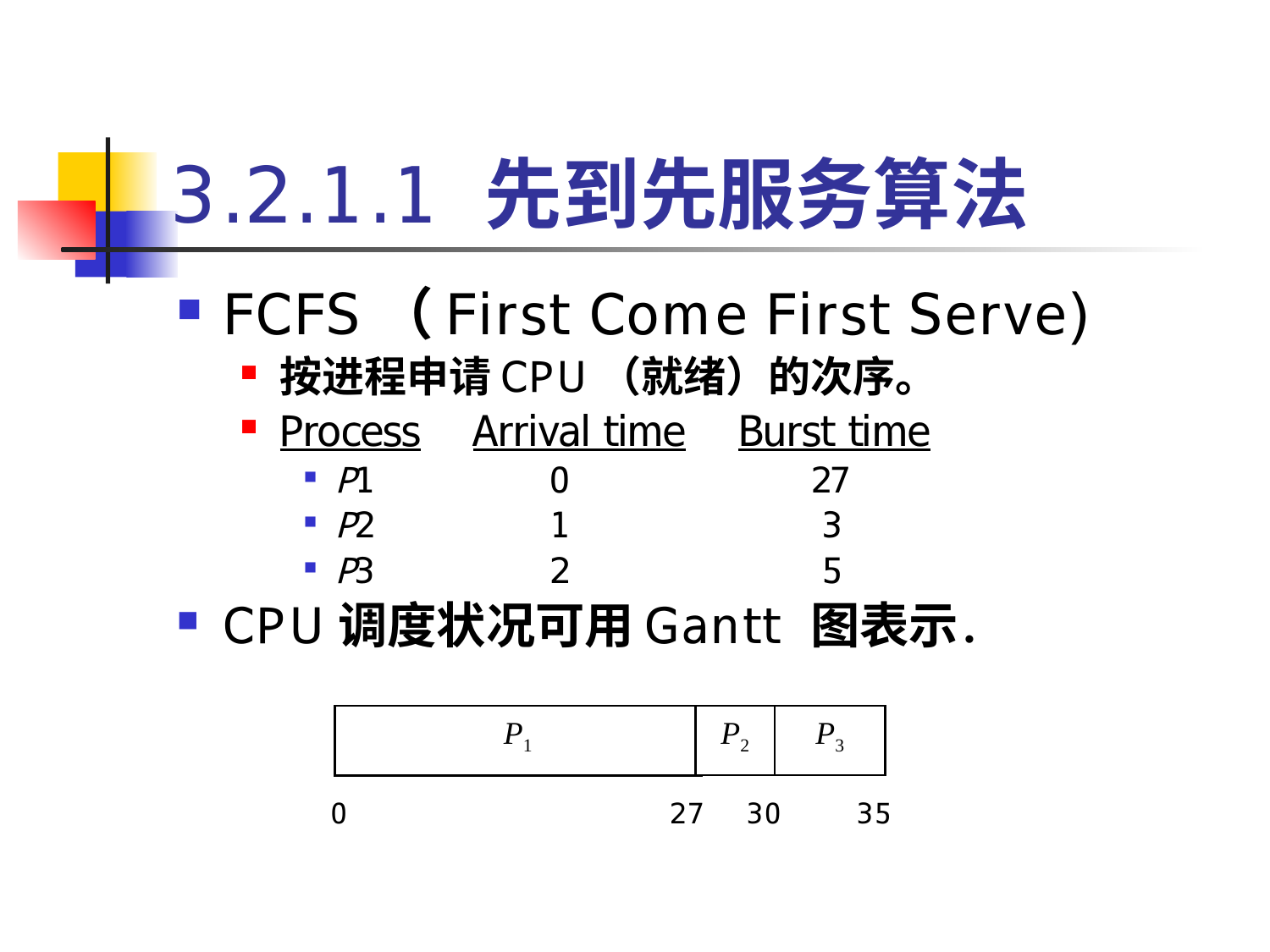

# 3.2.1.1 先到先服务算法
FCFS（First Come First Serve)
按进程申请CPU（就绪）的次序。
Process    Arrival time    Burst time
P1                0                      27
P2                1                       3
P3                2                       5
CPU调度状况可用Gantt 图表示．

P1
P2
P3
0                                       27     30         35